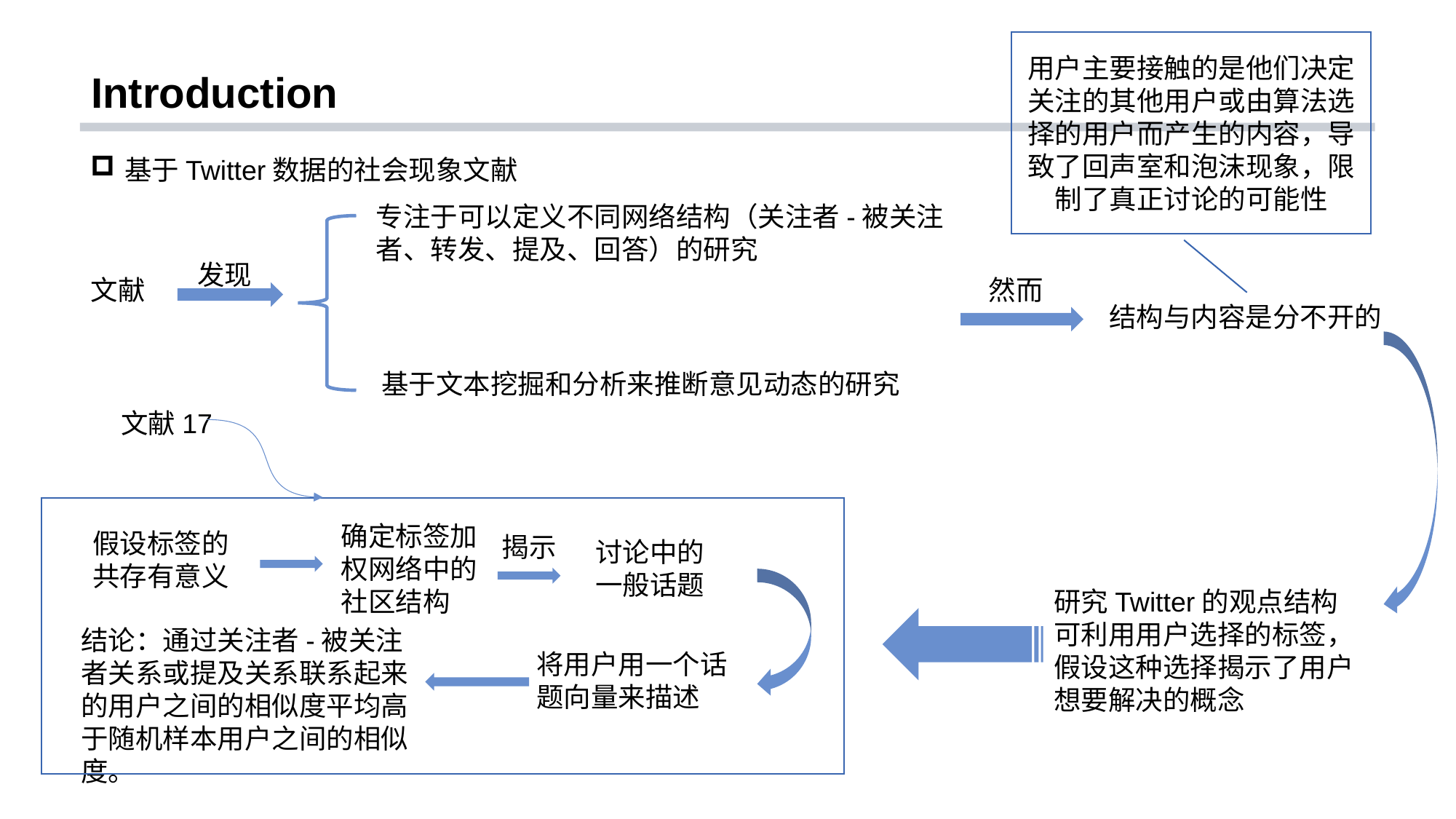

# Introduction
用户主要接触的是他们决定关注的其他用户或由算法选择的用户而产生的内容，导致了回声室和泡沫现象，限制了真正讨论的可能性
基于Twitter数据的社会现象文献
专注于可以定义不同网络结构（关注者-被关注者、转发、提及、回答）的研究

发现
文献
然而

结构与内容是分不开的

基于文本挖掘和分析来推断意见动态的研究
文献17

确定标签加权网络中的社区结构
假设标签的共存有意义
揭示
讨论中的一般话题

研究Twitter的观点结构可利用用户选择的标签，假设这种选择揭示了用户想要解决的概念

结论：通过关注者-被关注者关系或提及关系联系起来的用户之间的相似度平均高于随机样本用户之间的相似度。
将用户用一个话题向量来描述

7